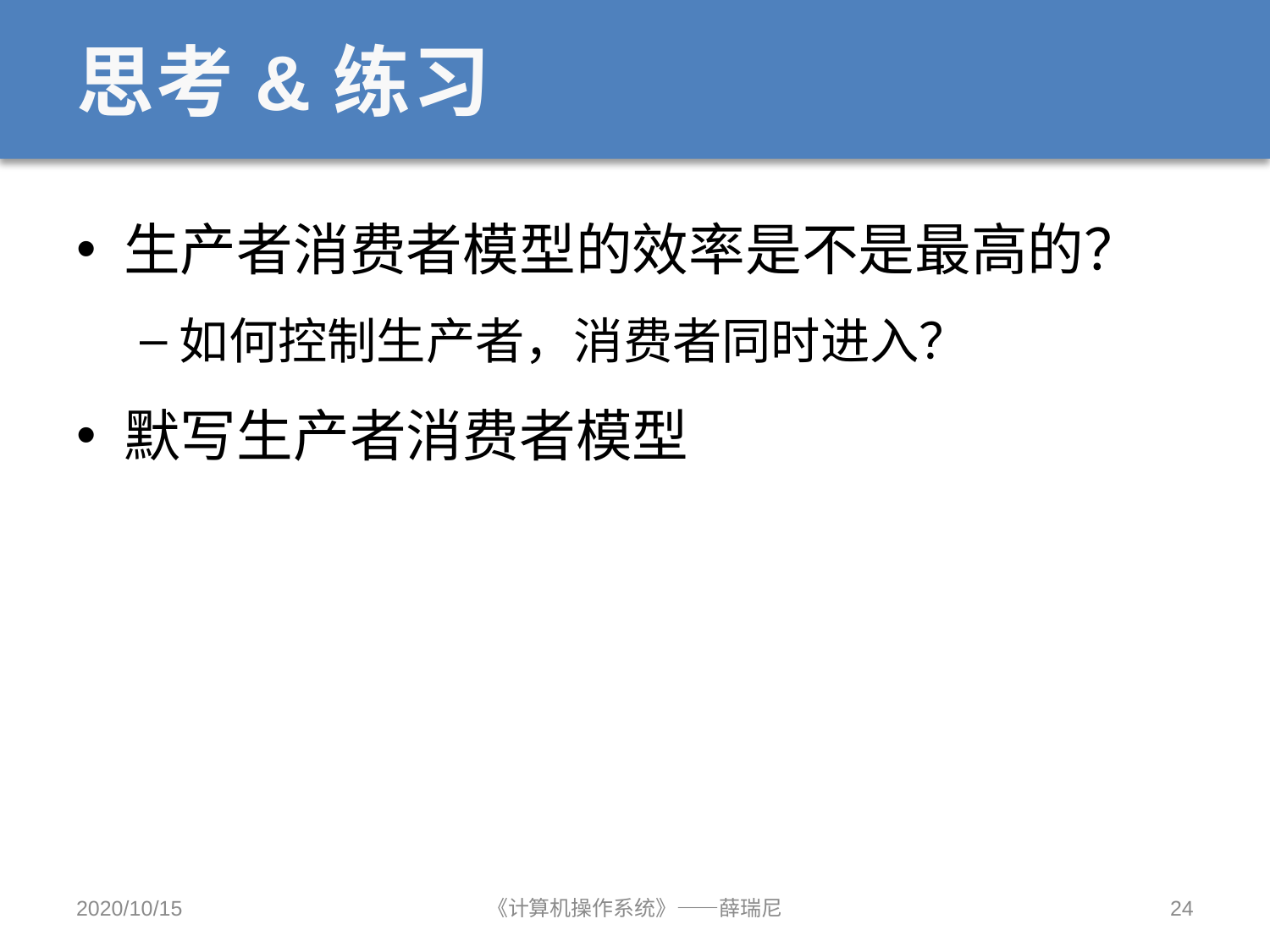

# 思考&练习
生产者消费者模型的效率是不是最高的？
如何控制生产者，消费者同时进入？
默写生产者消费者模型

2020/10/15
《计算机操作系统》——薛瑞尼
24